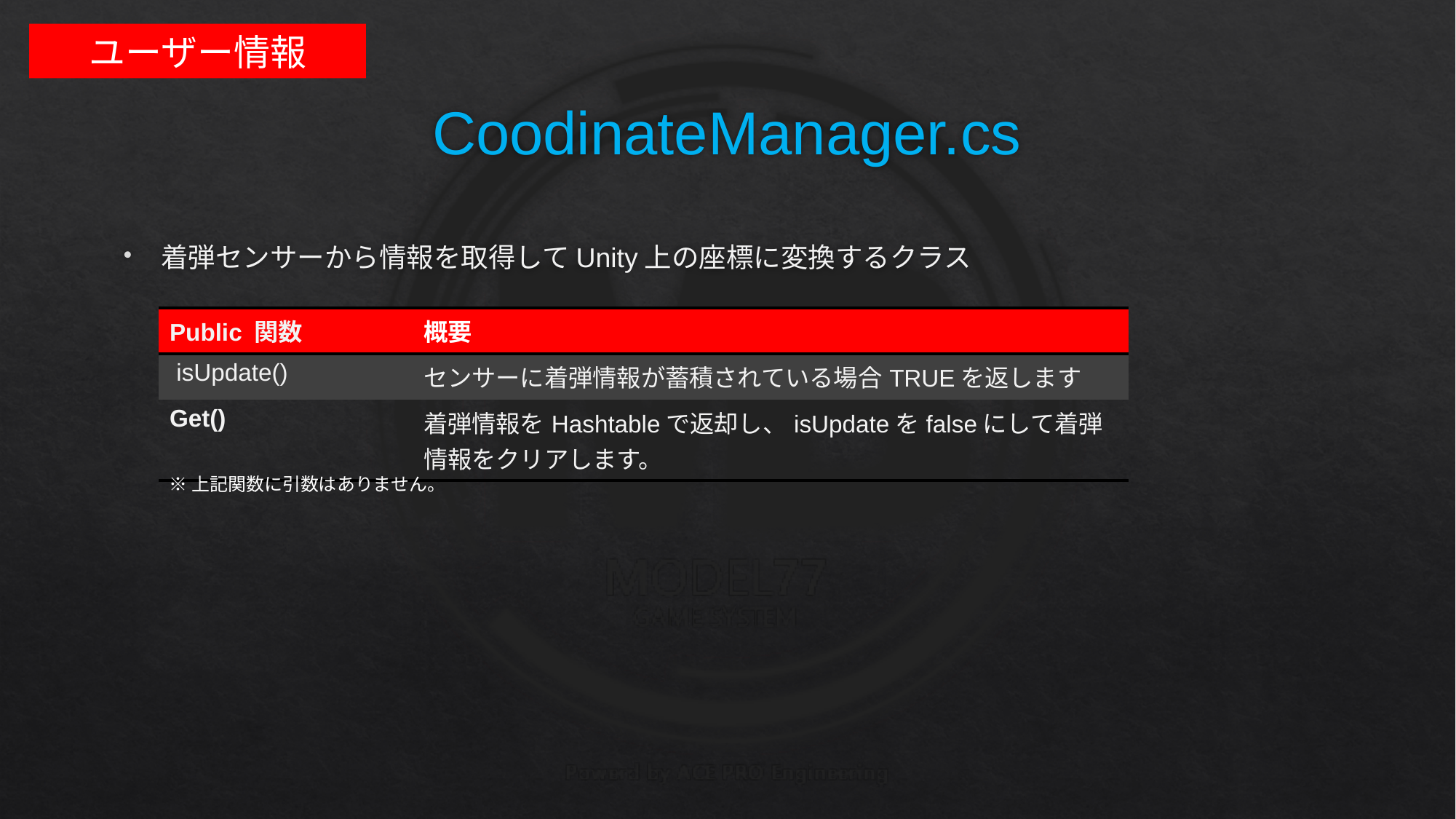

ユーザー情報
# CoodinateManager.cs

着弾センサーから情報を取得してUnity上の座標に変換するクラス

| Public 関数 | 概要 |
| --- | --- |
| isUpdate() | センサーに着弾情報が蓄積されている場合TRUEを返します |
| Get() | 着弾情報をHashtableで返却し、isUpdateをfalseにして着弾情報をクリアします。 |
※上記関数に引数はありません。